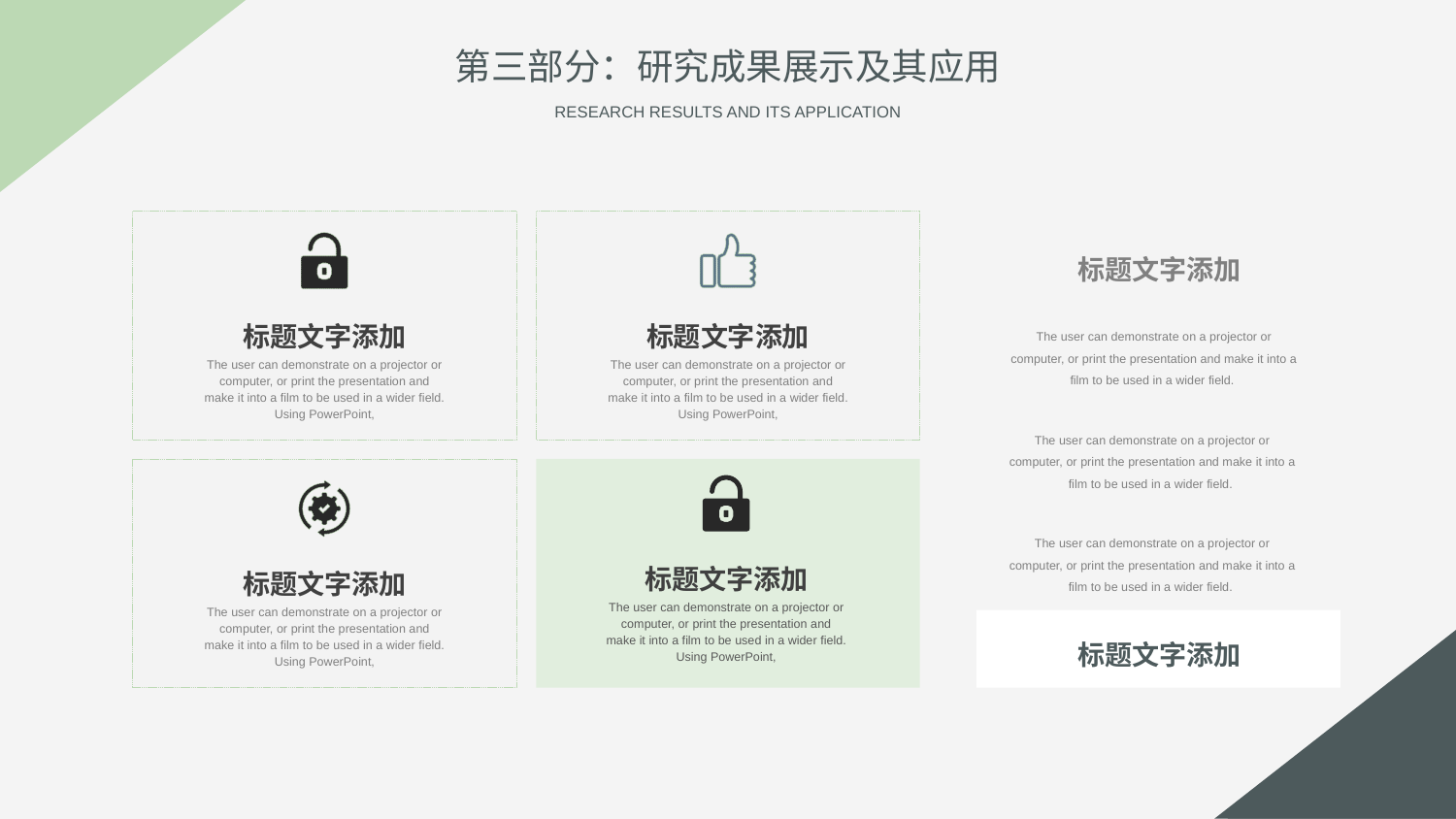

第三部分：研究成果展示及其应用
RESEARCH RESULTS AND ITS APPLICATION

标题文字添加
The user can demonstrate on a projector or computer, or print the presentation and make it into a film to be used in a wider field. Using PowerPoint,

标题文字添加
The user can demonstrate on a projector or computer, or print the presentation and make it into a film to be used in a wider field. Using PowerPoint,

标题文字添加
The user can demonstrate on a projector or computer, or print the presentation and make it into a film to be used in a wider field.
The user can demonstrate on a projector or computer, or print the presentation and make it into a film to be used in a wider field.

标题文字添加
The user can demonstrate on a projector or computer, or print the presentation and make it into a film to be used in a wider field. Using PowerPoint,

标题文字添加
The user can demonstrate on a projector or computer, or print the presentation and make it into a film to be used in a wider field. Using PowerPoint,
The user can demonstrate on a projector or computer, or print the presentation and make it into a film to be used in a wider field.

标题文字添加